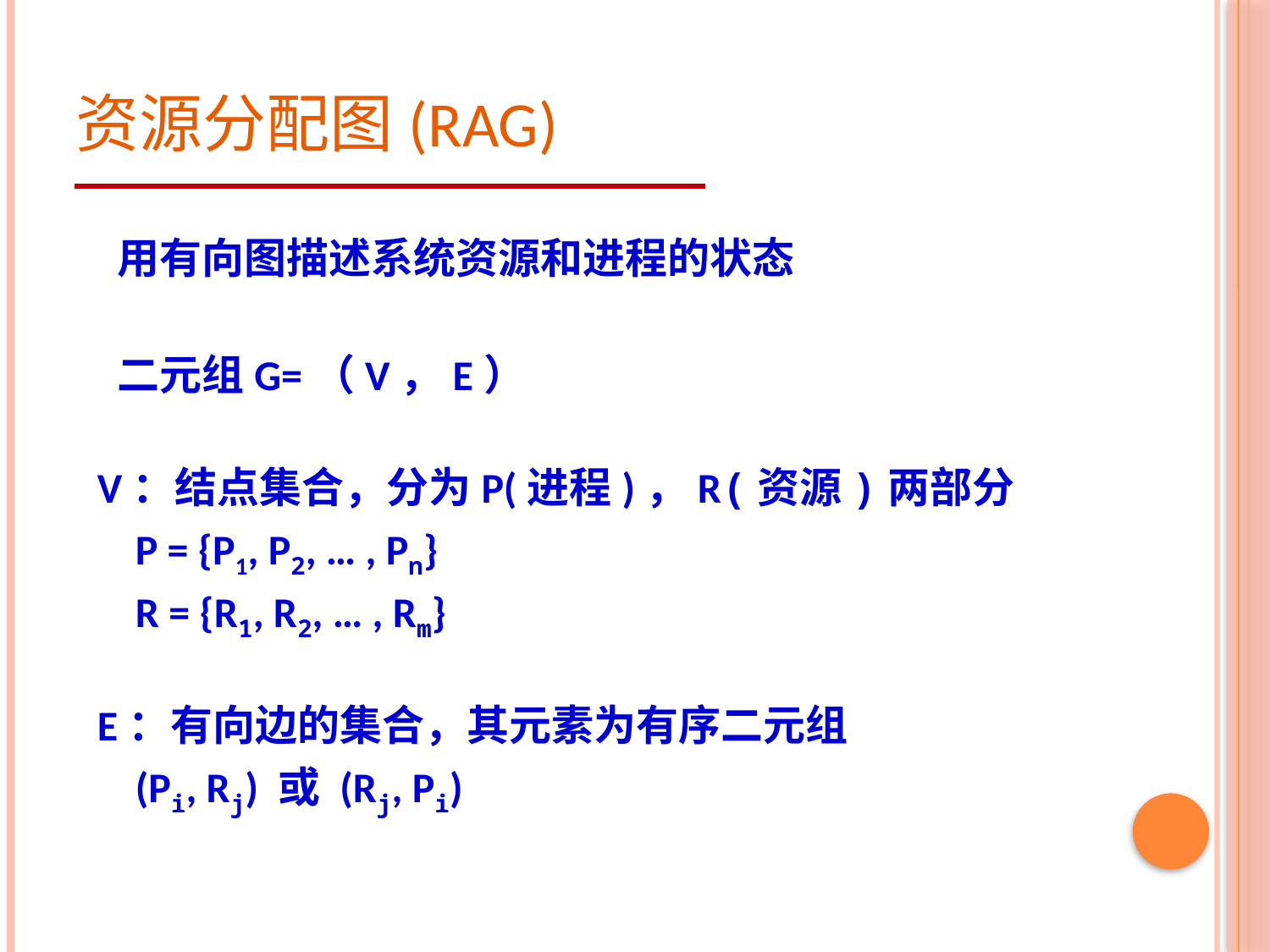

# 资源分配图(RAG)
 用有向图描述系统资源和进程的状态

 二元组G=（V，E）

V：结点集合，分为P(进程)，R(资源)两部分
    P = {P1, P2, … , Pn}
    R = {R1, R2, … , Rm}

E：有向边的集合，其元素为有序二元组
    (Pi, Rj) 或 (Rj, Pi)